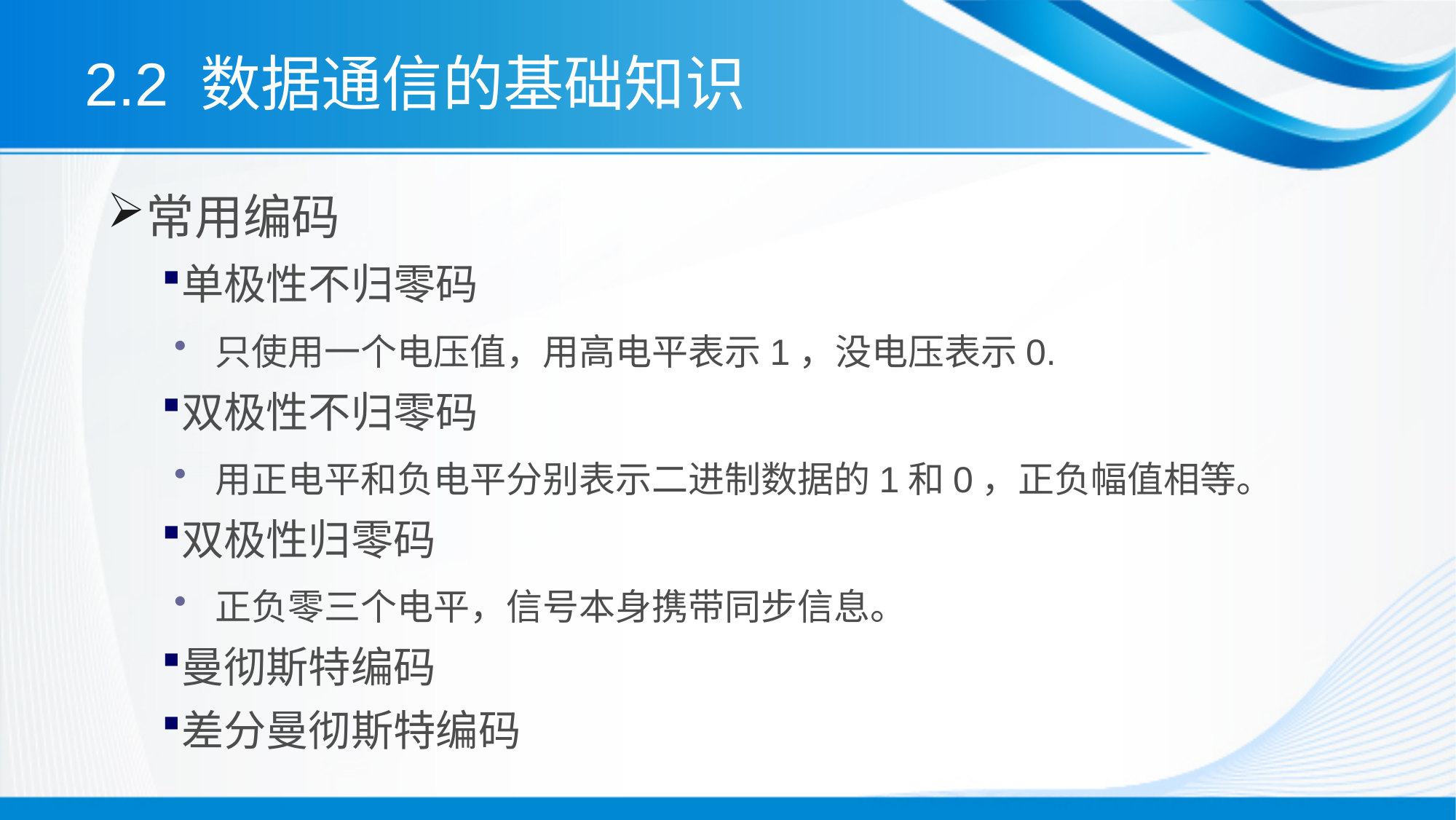

# 2.2 数据通信的基础知识
常用编码
单极性不归零码
只使用一个电压值，用高电平表示1，没电压表示0.
双极性不归零码
用正电平和负电平分别表示二进制数据的1和0，正负幅值相等。
双极性归零码
正负零三个电平，信号本身携带同步信息。
曼彻斯特编码
差分曼彻斯特编码